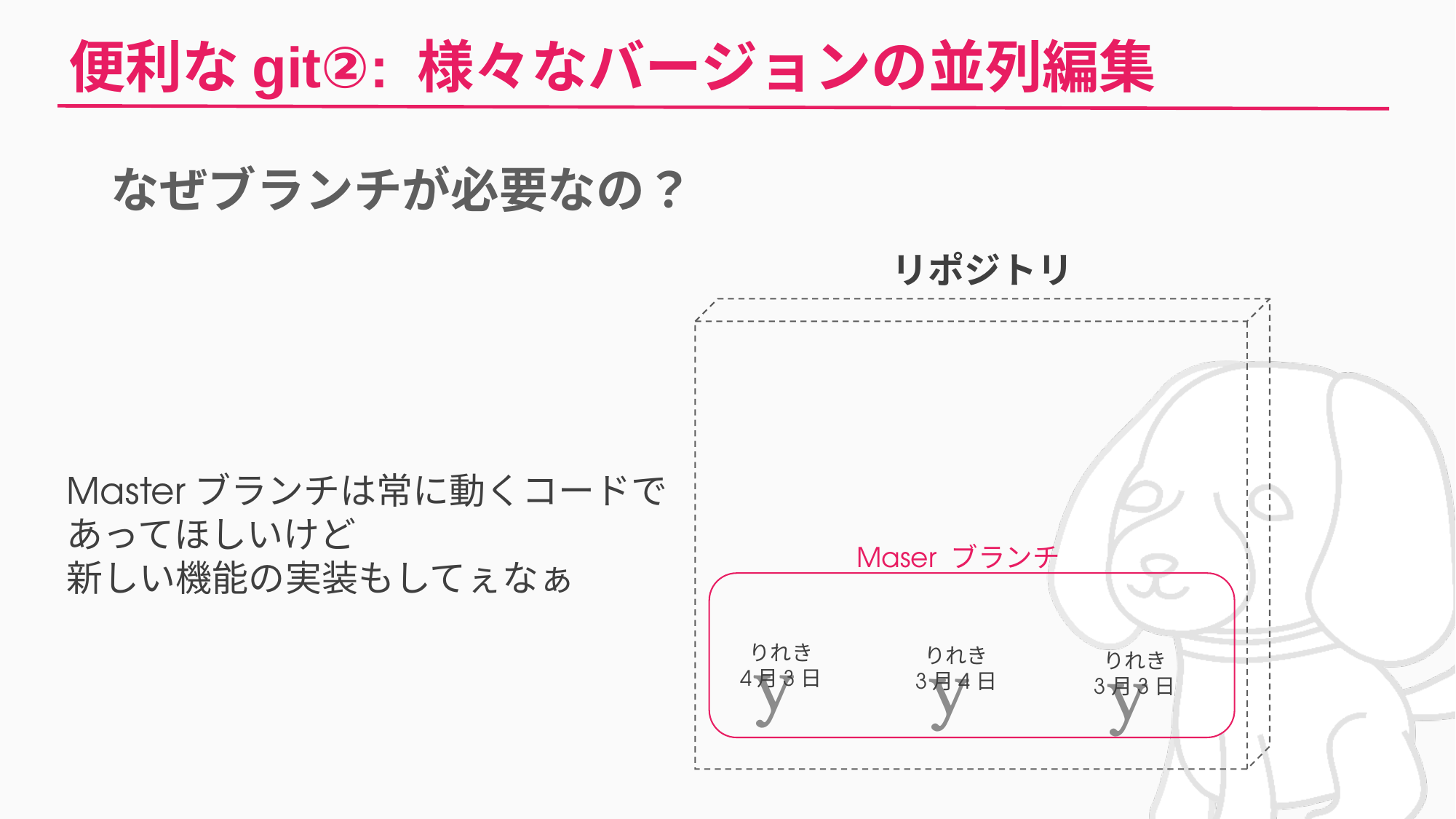

# 便利なgit②: 様々なバージョンの並列編集
なぜブランチが必要なの？
リポジトリ

Masterブランチは常に動くコードで
あってほしいけど
新しい機能の実装もしてぇなぁ
Maser ブランチ

りれき
4月3日
りれき
3月4日
りれき
3月3日